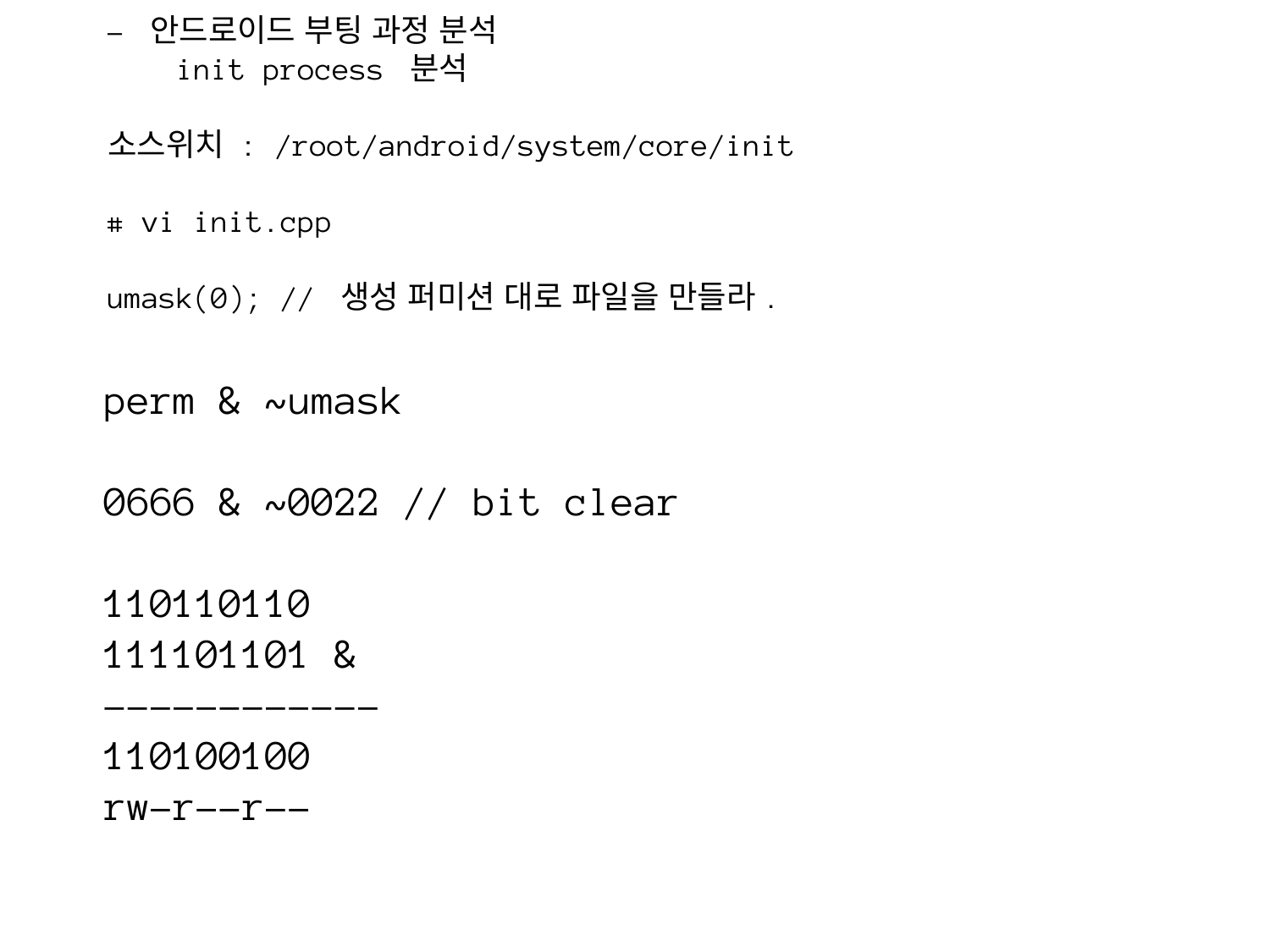

- 안드로이드 부팅 과정 분석
    init process 분석

소스위치 : /root/android/system/core/init

# vi init.cpp

umask(0); // 생성 퍼미션 대로 파일을 만들라.
perm & ~umask

0666 & ~0022 // bit clear

110110110
111101101 &
------------
110100100
rw-r--r--